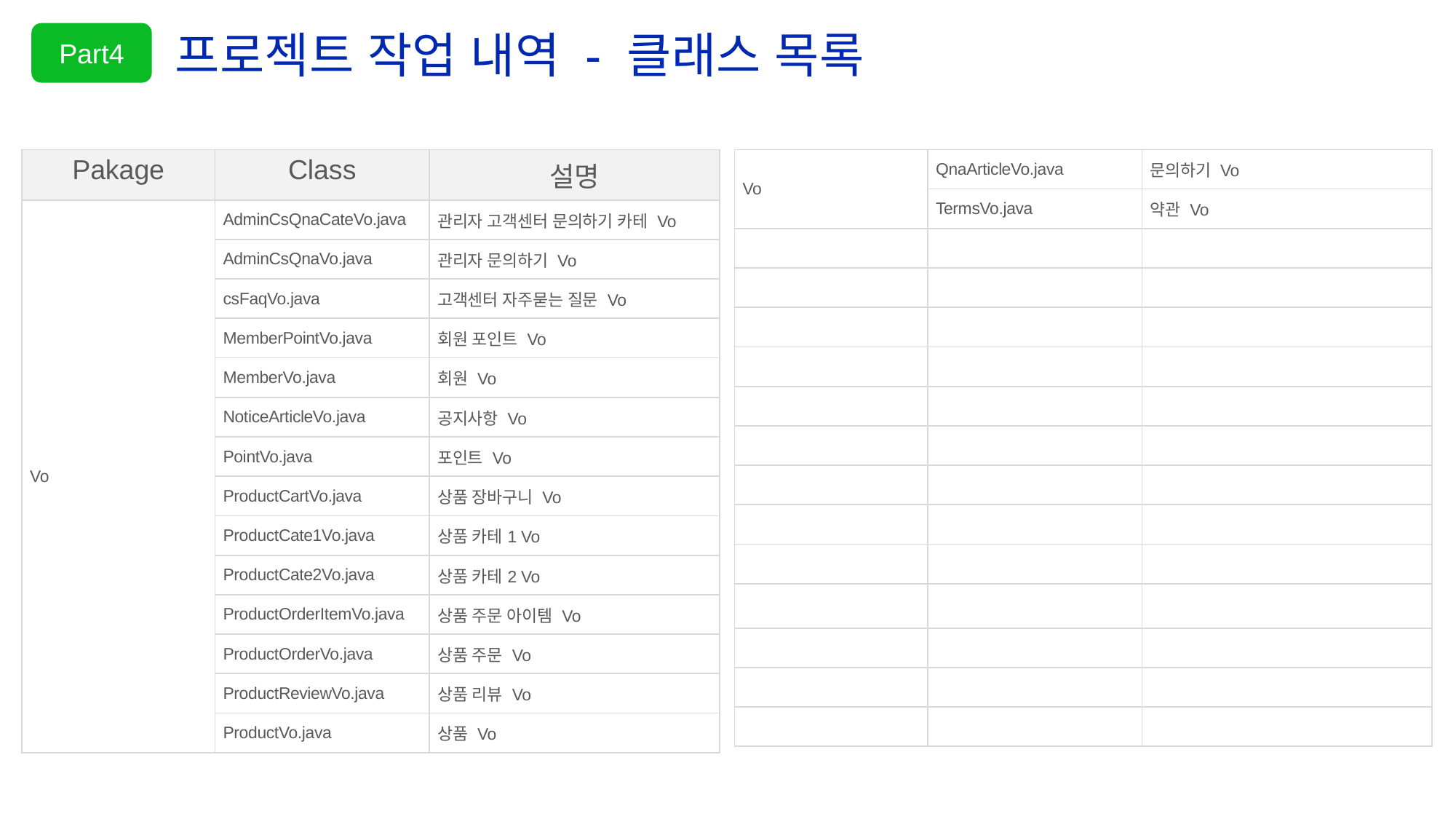

# 프로젝트 작업 내역 - 클래스 목록
Part4
| Pakage | Class | 설명 |
| --- | --- | --- |
| Vo | AdminCsQnaCateVo.java | 관리자 고객센터 문의하기 카테 Vo |
|  | AdminCsQnaVo.java | 관리자 문의하기 Vo |
|  | csFaqVo.java | 고객센터 자주묻는 질문 Vo |
|  | MemberPointVo.java | 회원 포인트 Vo |
|  | MemberVo.java | 회원 Vo |
|  | NoticeArticleVo.java | 공지사항 Vo |
|  | PointVo.java | 포인트 Vo |
|  | ProductCartVo.java | 상품 장바구니 Vo |
|  | ProductCate1Vo.java | 상품 카테1 Vo |
|  | ProductCate2Vo.java | 상품 카테2 Vo |
|  | ProductOrderItemVo.java | 상품 주문 아이템 Vo |
|  | ProductOrderVo.java | 상품 주문 Vo |
|  | ProductReviewVo.java | 상품 리뷰 Vo |
|  | ProductVo.java | 상품 Vo |
| Vo | QnaArticleVo.java | 문의하기 Vo |
| --- | --- | --- |
|  | TermsVo.java | 약관 Vo |
|  |  |  |
|  |  |  |
|  |  |  |
|  |  |  |
|  |  |  |
|  |  |  |
|  |  |  |
|  |  |  |
|  |  |  |
|  |  |  |
|  |  |  |
|  |  |  |
|  |  |  |